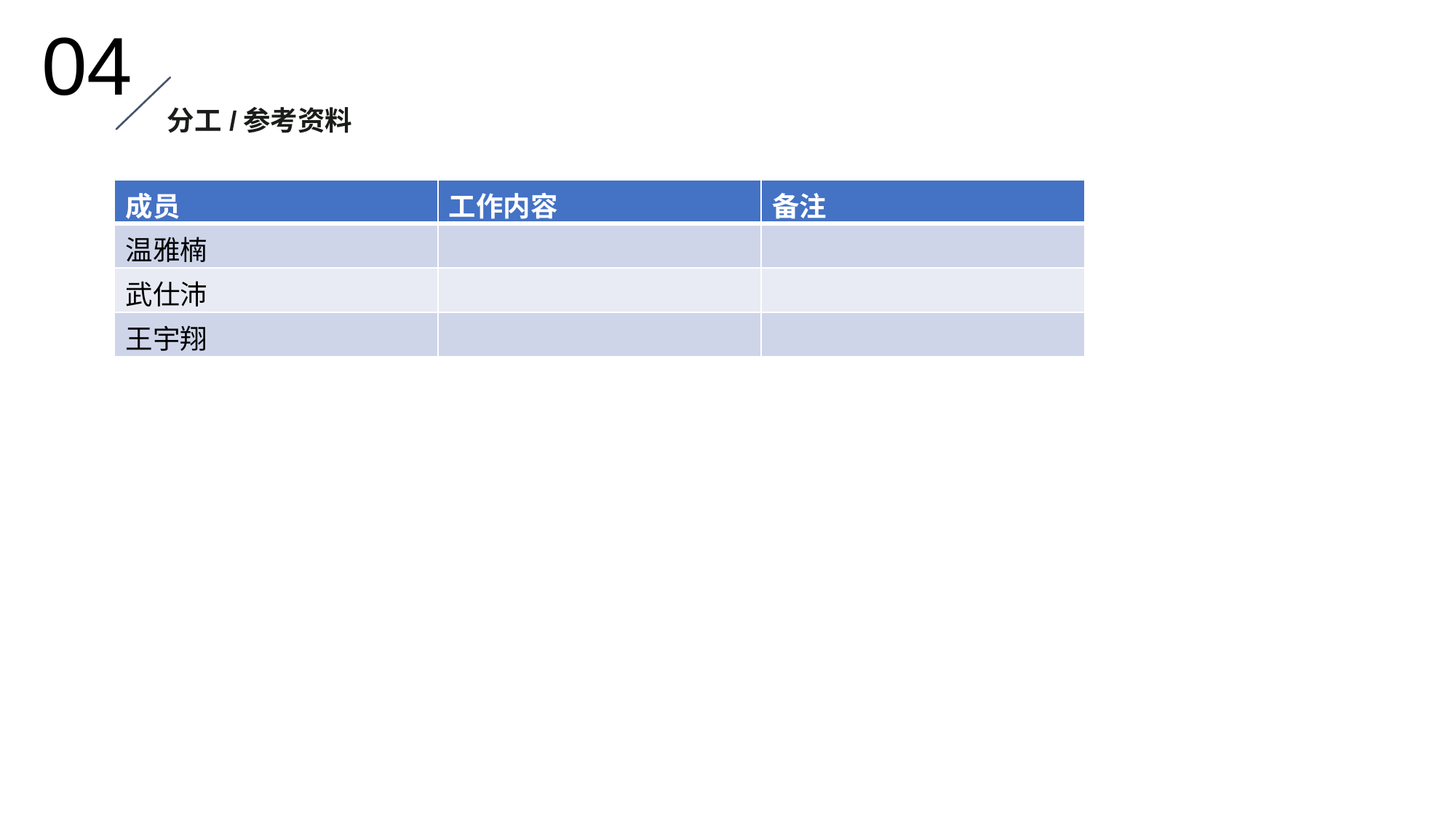

04
分工/参考资料
| 成员 | 工作内容 | 备注 |
| --- | --- | --- |
| 温雅楠 |  |  |
| 武仕沛 |  |  |
| 王宇翔 |  |  |